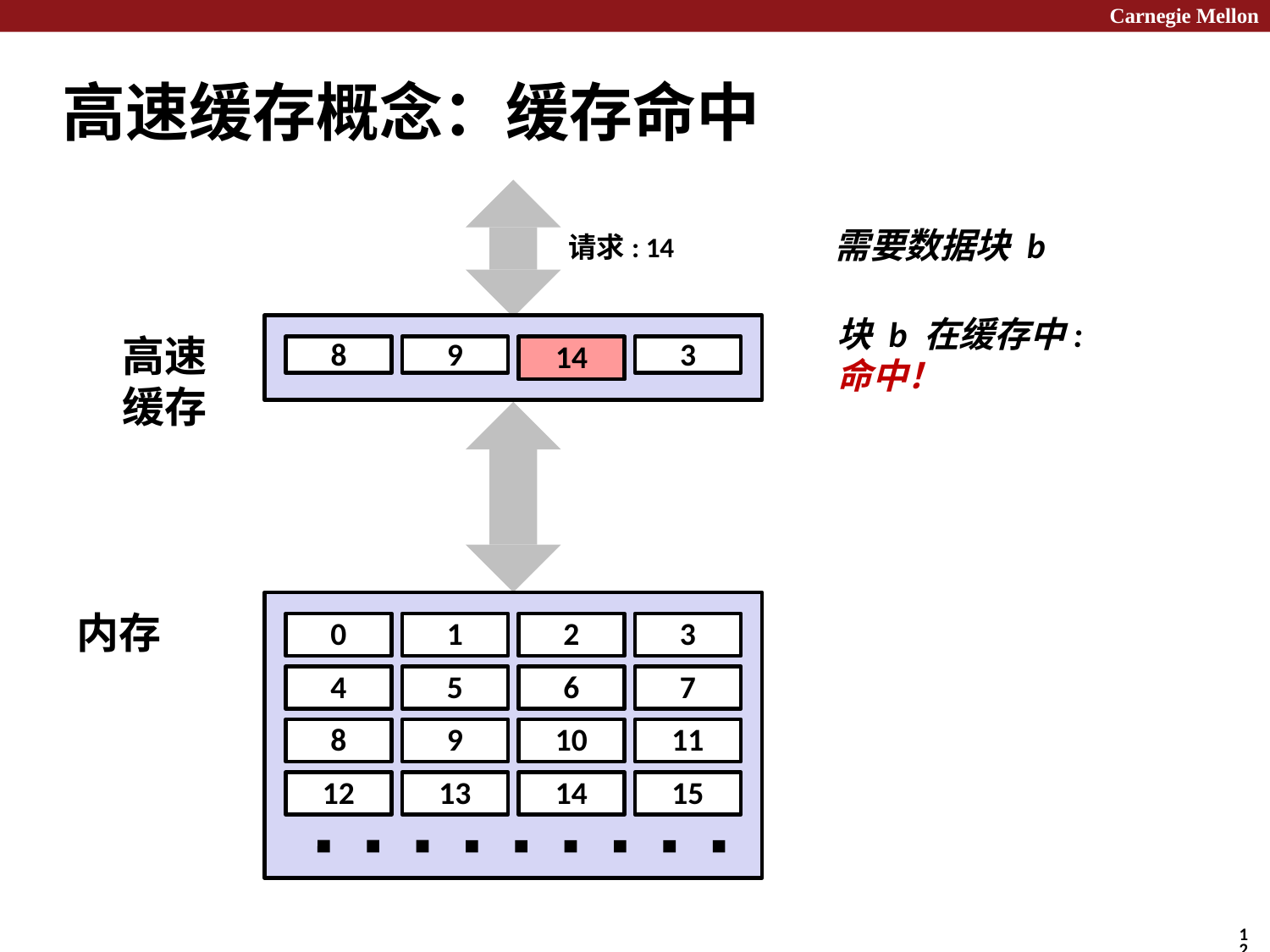

Carnegie Mellon
# 高速缓存概念：缓存命中

需要数据块 b
请求: 14
块 b 在缓存中:
命中！

高速缓存
8
9

3
14

14

内存

0
4
8
12

1
5
9
13

2
6
10
14

3
7
11
15

12